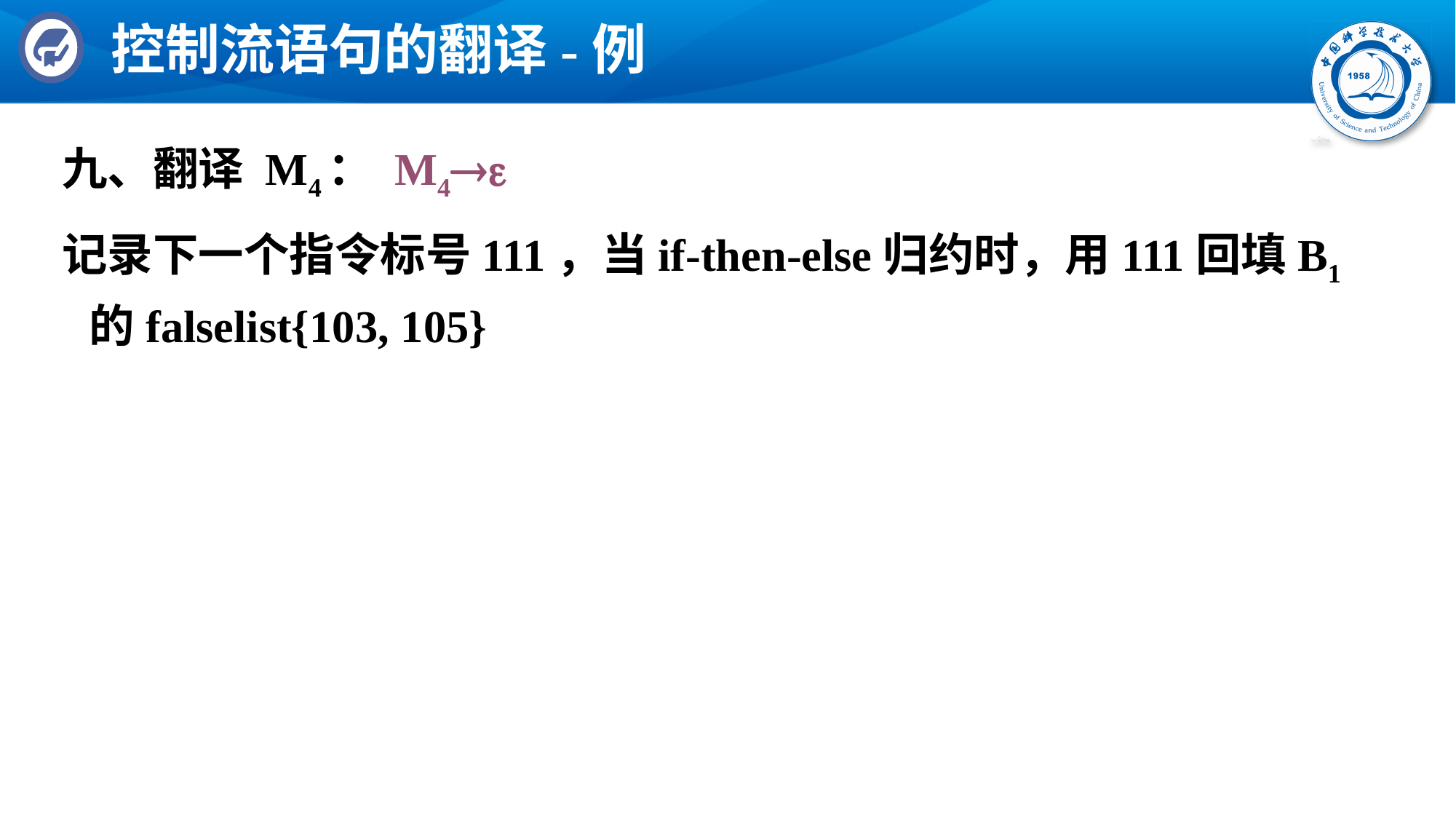

# 控制流语句的翻译-例
九、翻译 M4： M4→ε
记录下一个指令标号111，当if-then-else归约时，用111回填B1的falselist{103, 105}108) c := c + 1  // S1→A1   S1.nextlist={}
(109) goto 106   // 转至循环入口(106)
S2.nextlist: { 107 } //转至循环外部
(110) goto 112     // 由N→ε生成={}